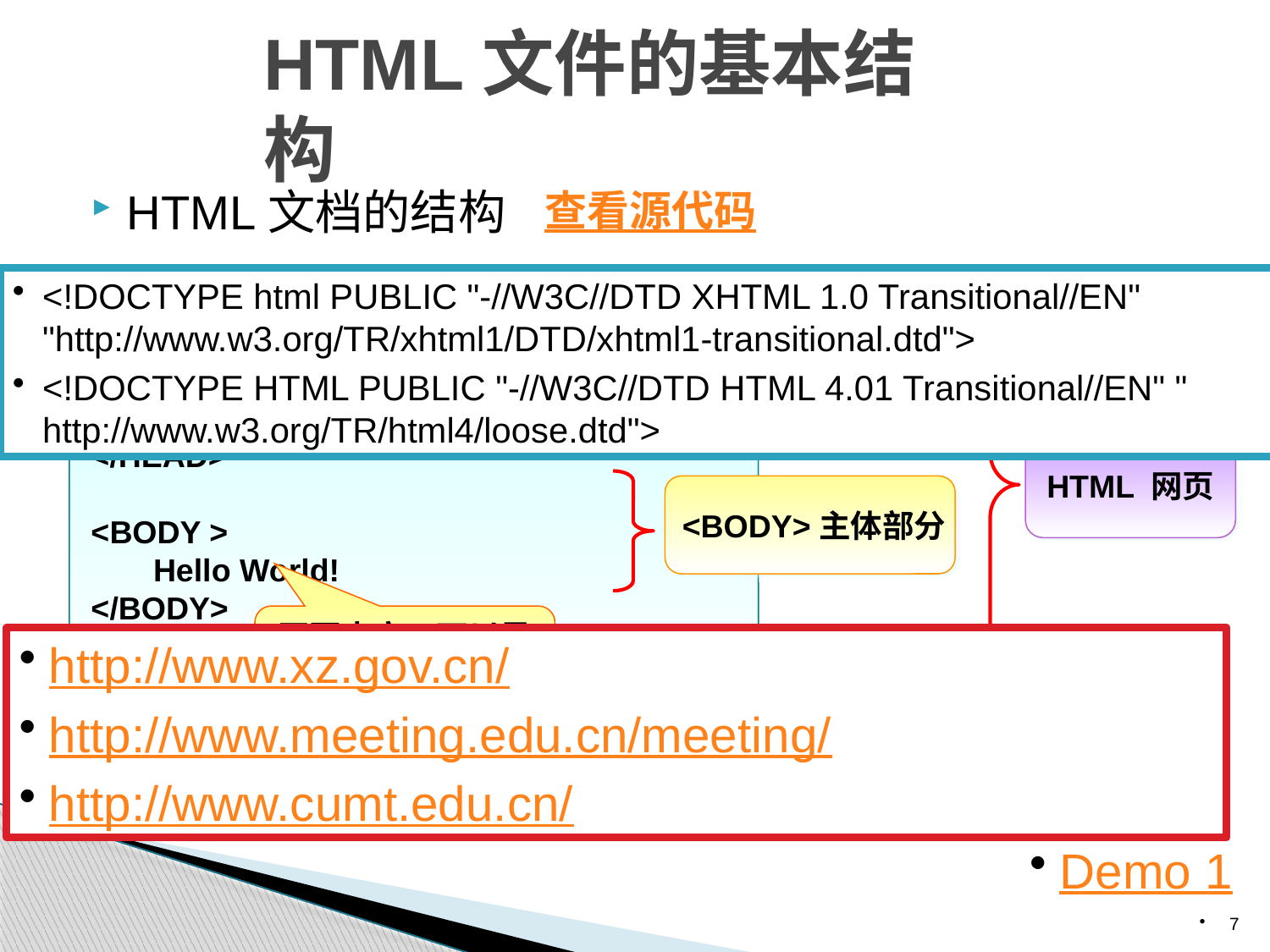

# HTML文件的基本结构
HTML文档的结构

查看源代码
<!DOCTYPE html PUBLIC "-//W3C//DTD XHTML 1.0 Transitional//EN" "http://www.w3.org/TR/xhtml1/DTD/xhtml1-transitional.dtd">
<!DOCTYPE HTML PUBLIC "-//W3C//DTD HTML 4.01 Transitional//EN" " http://www.w3.org/TR/html4/loose.dtd">
<!DOCTYPE  html>
<HTML>
<HEAD>
<TITLE>我的第一个网页 </TITLE>
</HEAD>

<BODY >
       Hello World!
</BODY>

</HTML>

网页标题

<HEAD>头部部分

HTML 网页

<BODY>主体部分
网页内容，可以是文本、图像等
http://www.xz.gov.cn/
http://www.meeting.edu.cn/meeting/
http://www.cumt.edu.cn/
这部分包括标题和其他说明信息。包括在 <HEAD>…</HEAD> 标签内
<HTML>…</HTML>标签标记 HTML 文档的开始和结束
这部分包含文本、图像和链接。它包括在 <BODY>…</BODY> 标签内
Demo 1
7